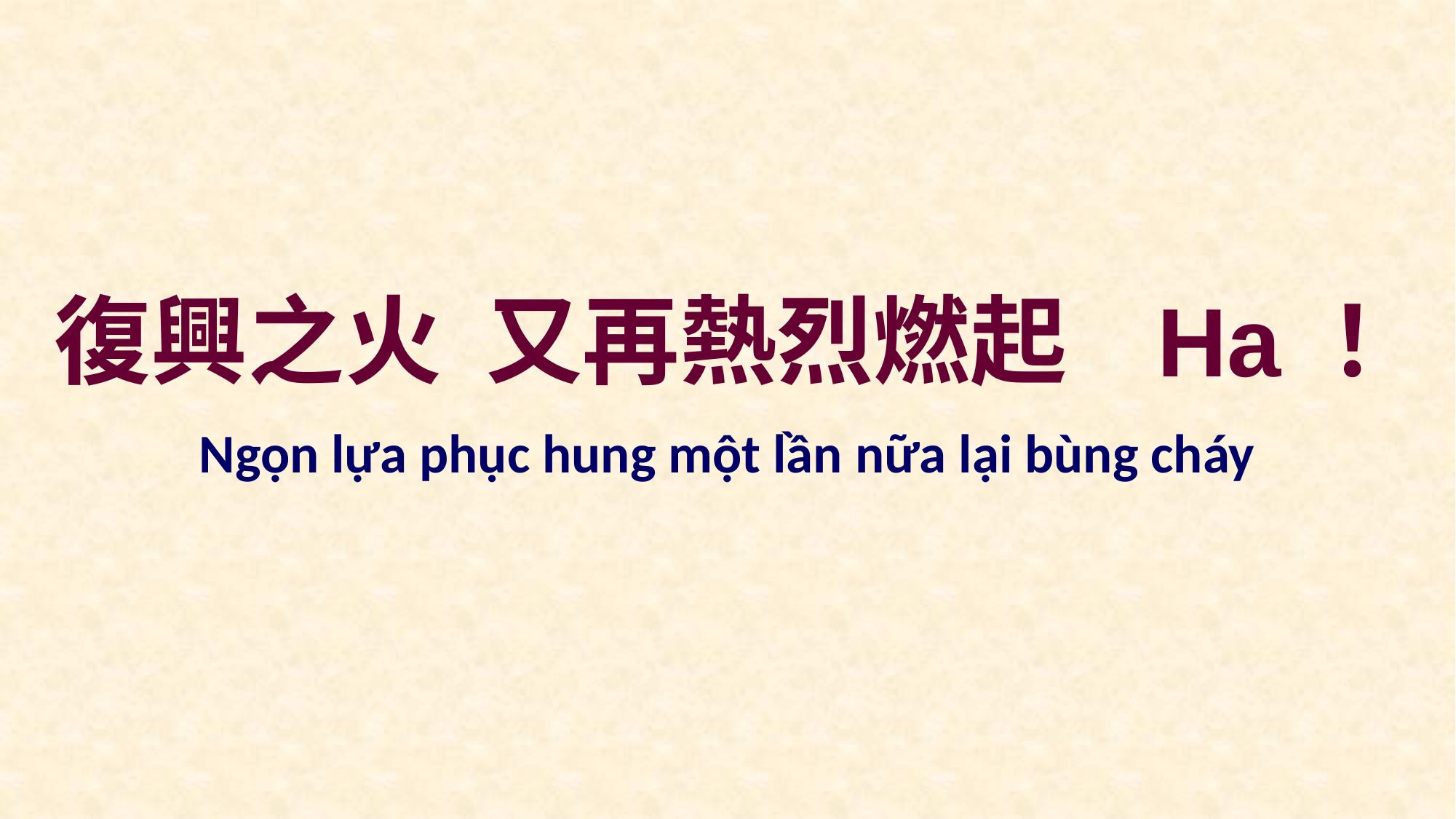

復興之火  又再熱烈燃起   Ha！
Ngọn lựa phục hung một lần nữa lại bùng cháy